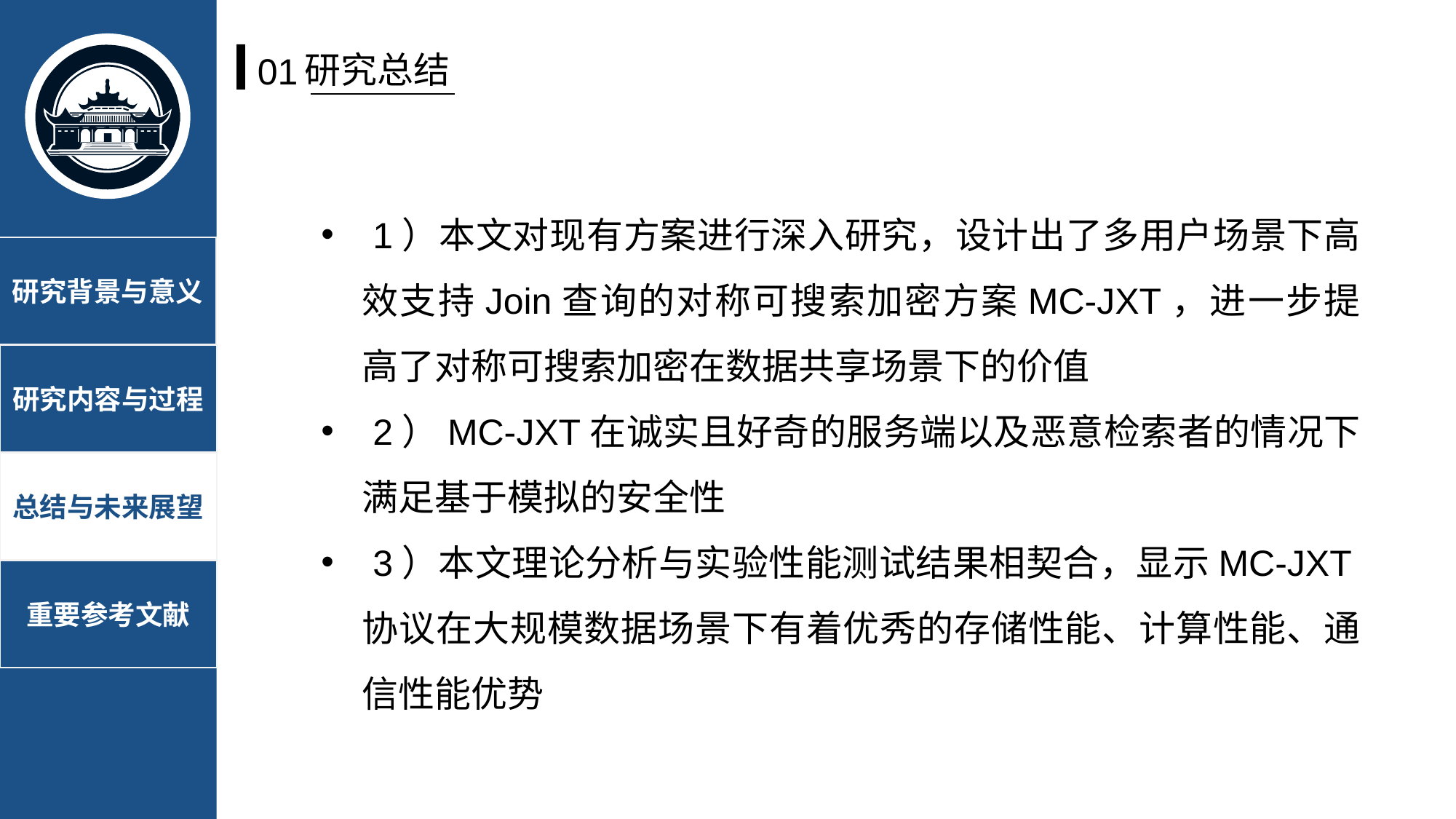

研究总结

01

 1）本文对现有方案进行深入研究，设计出了多用户场景下高效支持Join查询的对称可搜索加密方案MC-JXT，进一步提高了对称可搜索加密在数据共享场景下的价值
 2）MC-JXT在诚实且好奇的服务端以及恶意检索者的情况下满足基于模拟的安全性
 3）本文理论分析与实验性能测试结果相契合，显示MC-JXT协议在大规模数据场景下有着优秀的存储性能、计算性能、通信性能优势
研究背景与意义
研究内容与过程
总结与未来展望
重要参考文献